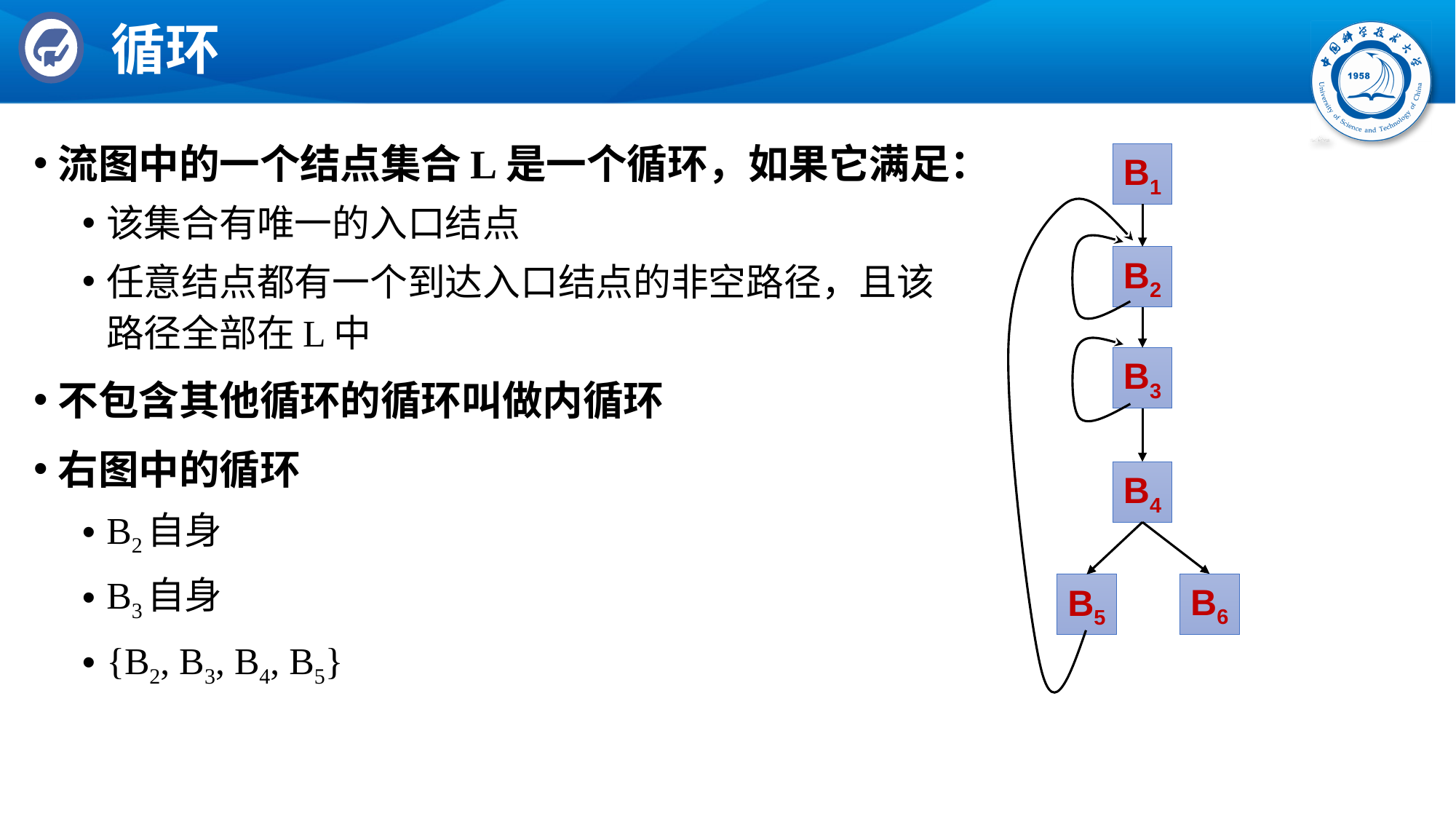

# 循环
流图中的一个结点集合L是一个循环，如果它满足：
该集合有唯一的入口结点
任意结点都有一个到达入口结点的非空路径，且该路径全部在L中
不包含其他循环的循环叫做内循环
右图中的循环
B2自身
B3自身
{B2, B3, B4, B5}
B1

B2

B3
B4
B6
B5